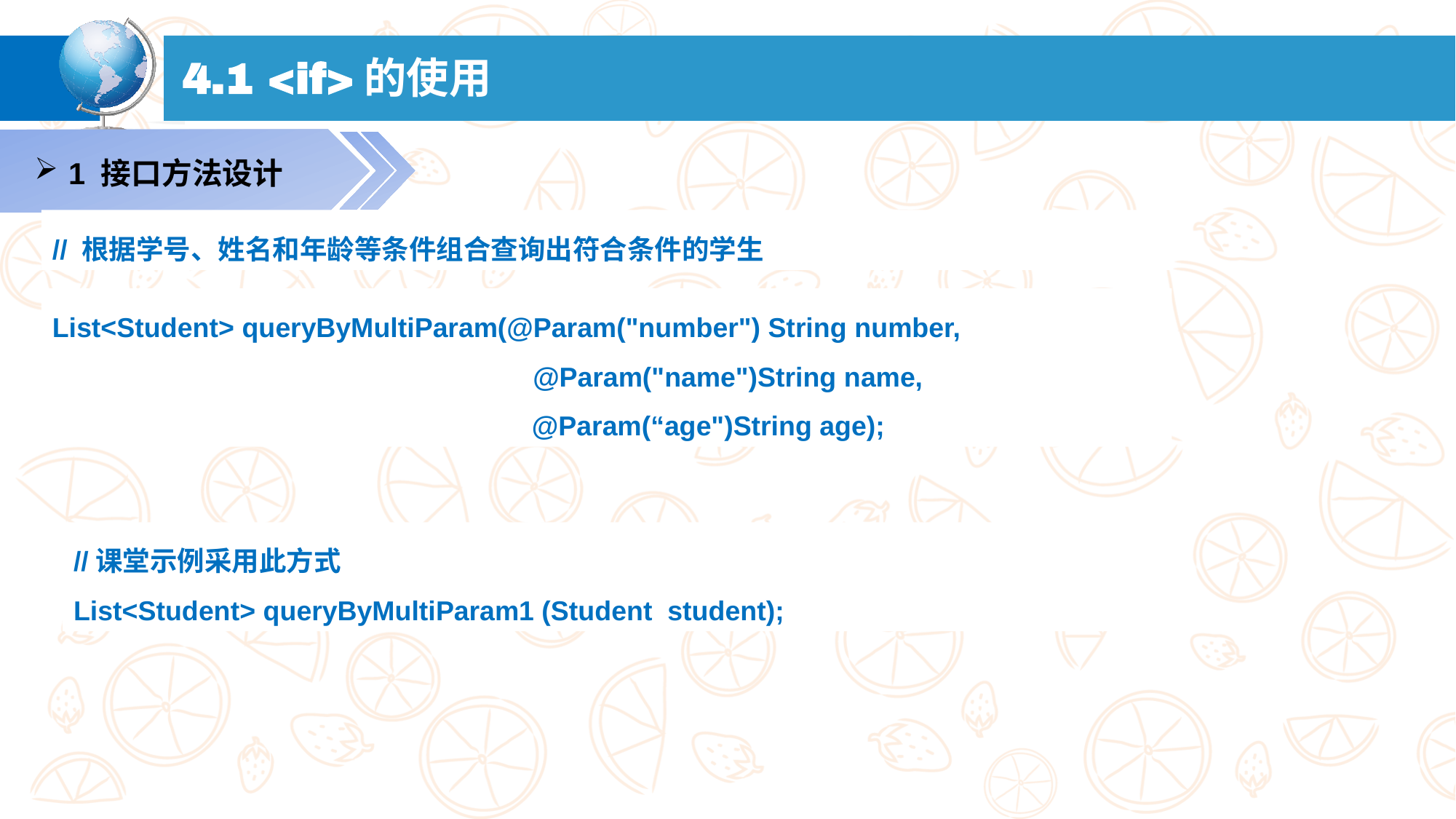

# 4.1 <if>的使用

1 接口方法设计
// 根据学号、姓名和年龄等条件组合查询出符合条件的学生
List<Student> queryByMultiParam(@Param("number") String number,
                                                               @Param("name")String name,
                                                               @Param(“age")String age);
//课堂示例采用此方式
List<Student> queryByMultiParam1 (Student  student);